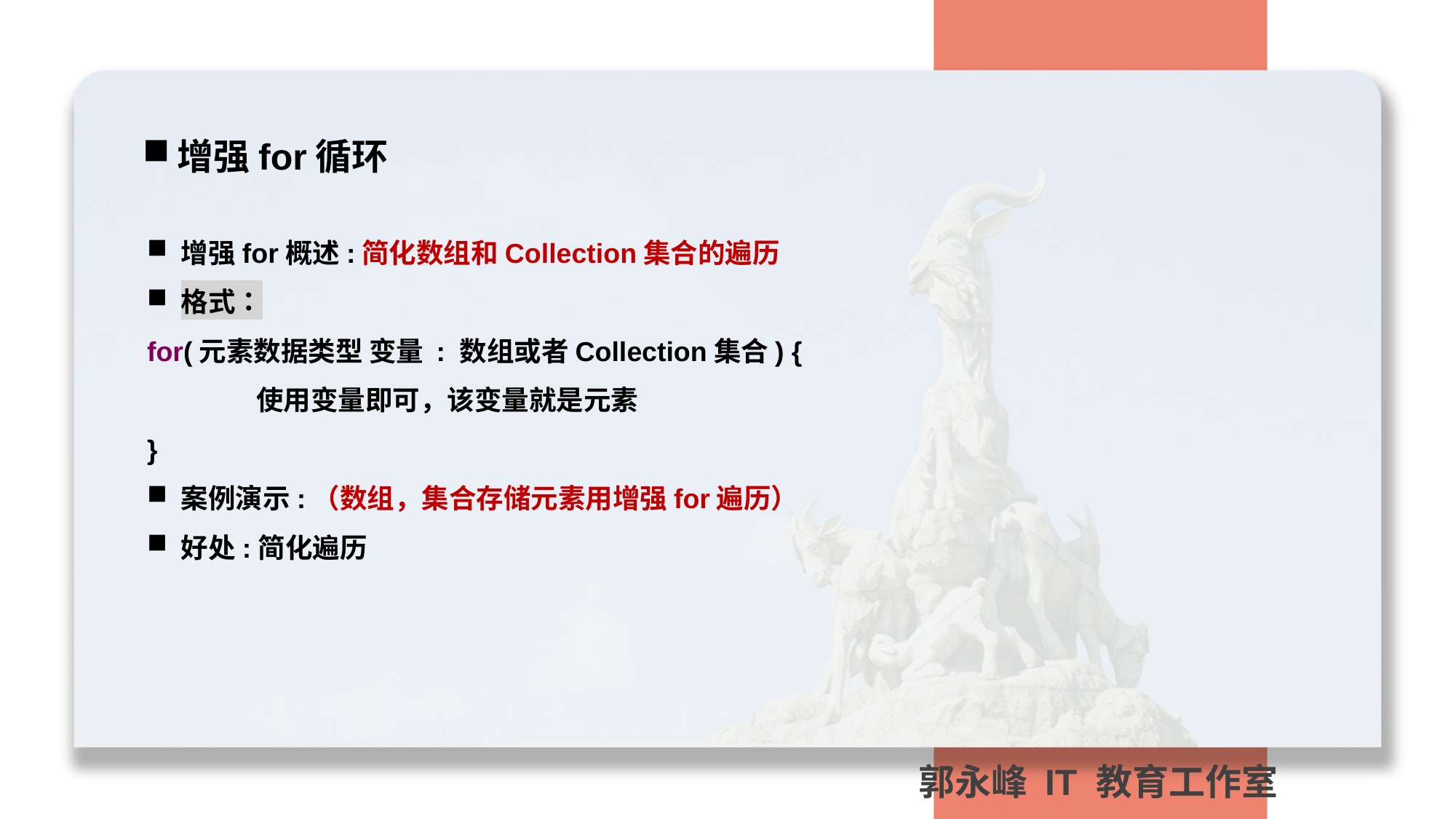

增强for循环
增强for概述:简化数组和Collection集合的遍历
格式：
for(元素数据类型 变量 : 数组或者Collection集合) {
	使用变量即可，该变量就是元素
}
案例演示:（数组，集合存储元素用增强for遍历）
好处:简化遍历